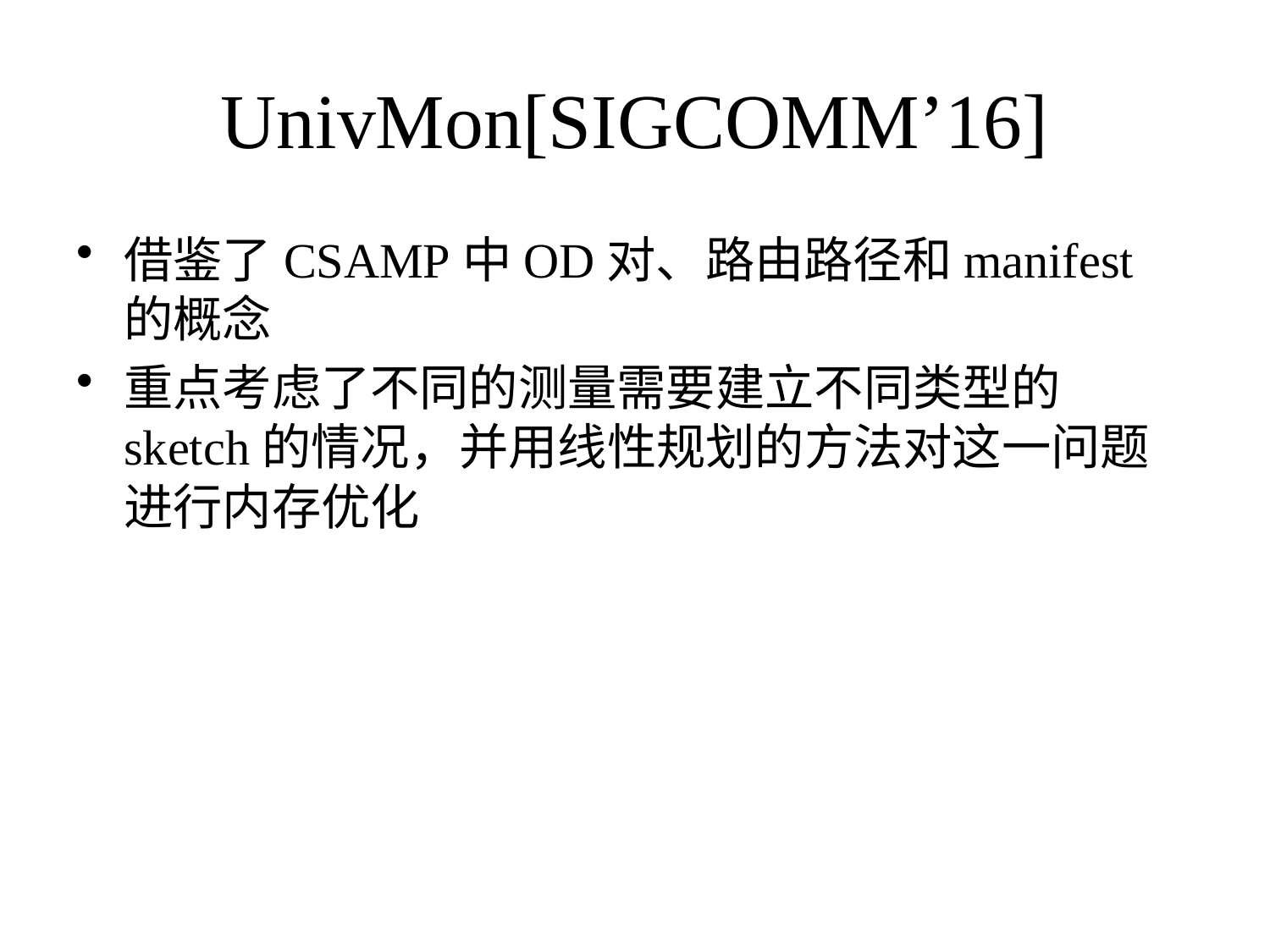

# UnivMon[SIGCOMM’16]
借鉴了CSAMP中OD对、路由路径和manifest的概念
重点考虑了不同的测量需要建立不同类型的sketch的情况，并用线性规划的方法对这一问题进行内存优化